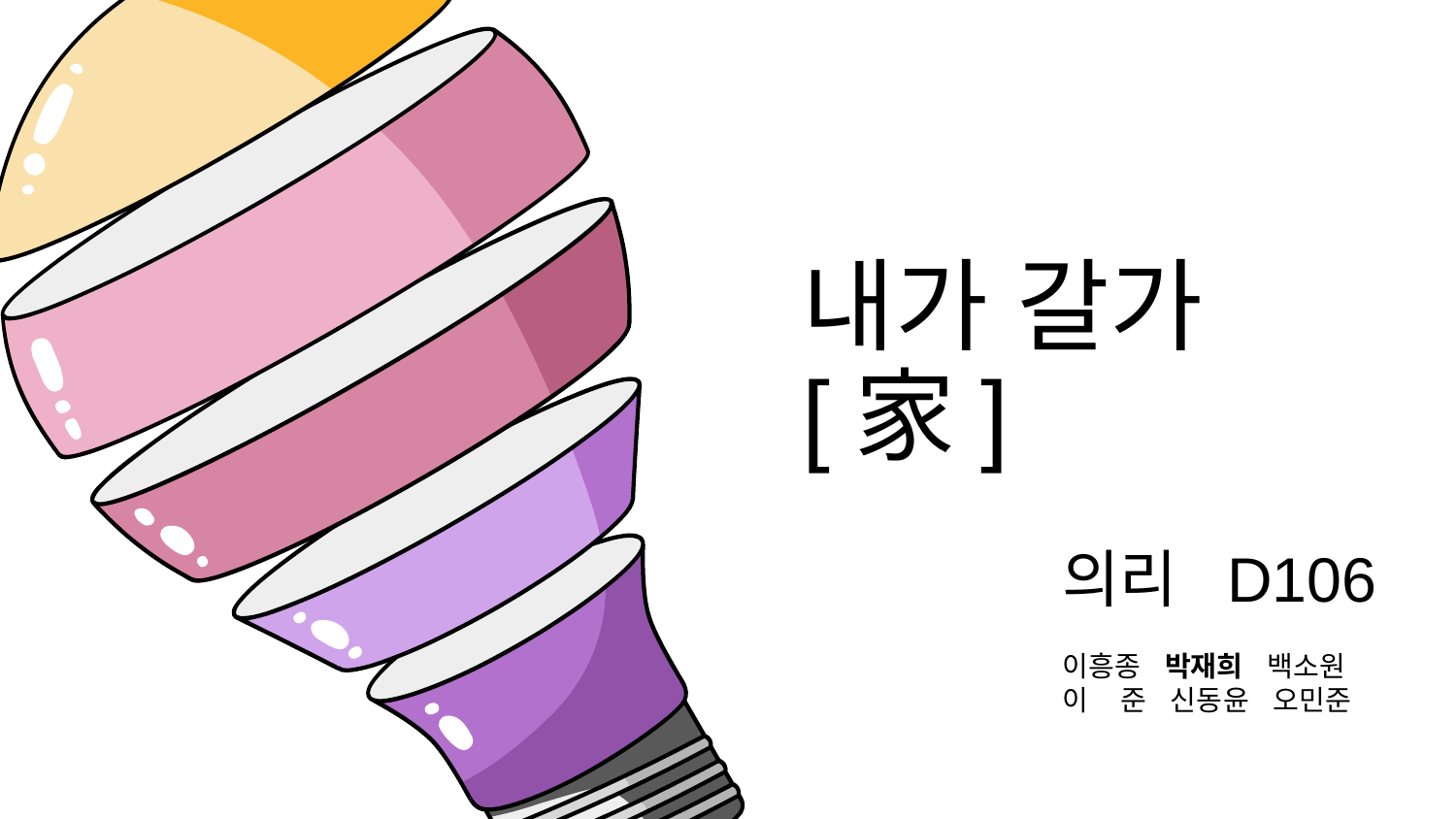

# 내가 갈가[家]
의리  D106

이흥종   박재희   백소원
이    준   신동윤   오민준